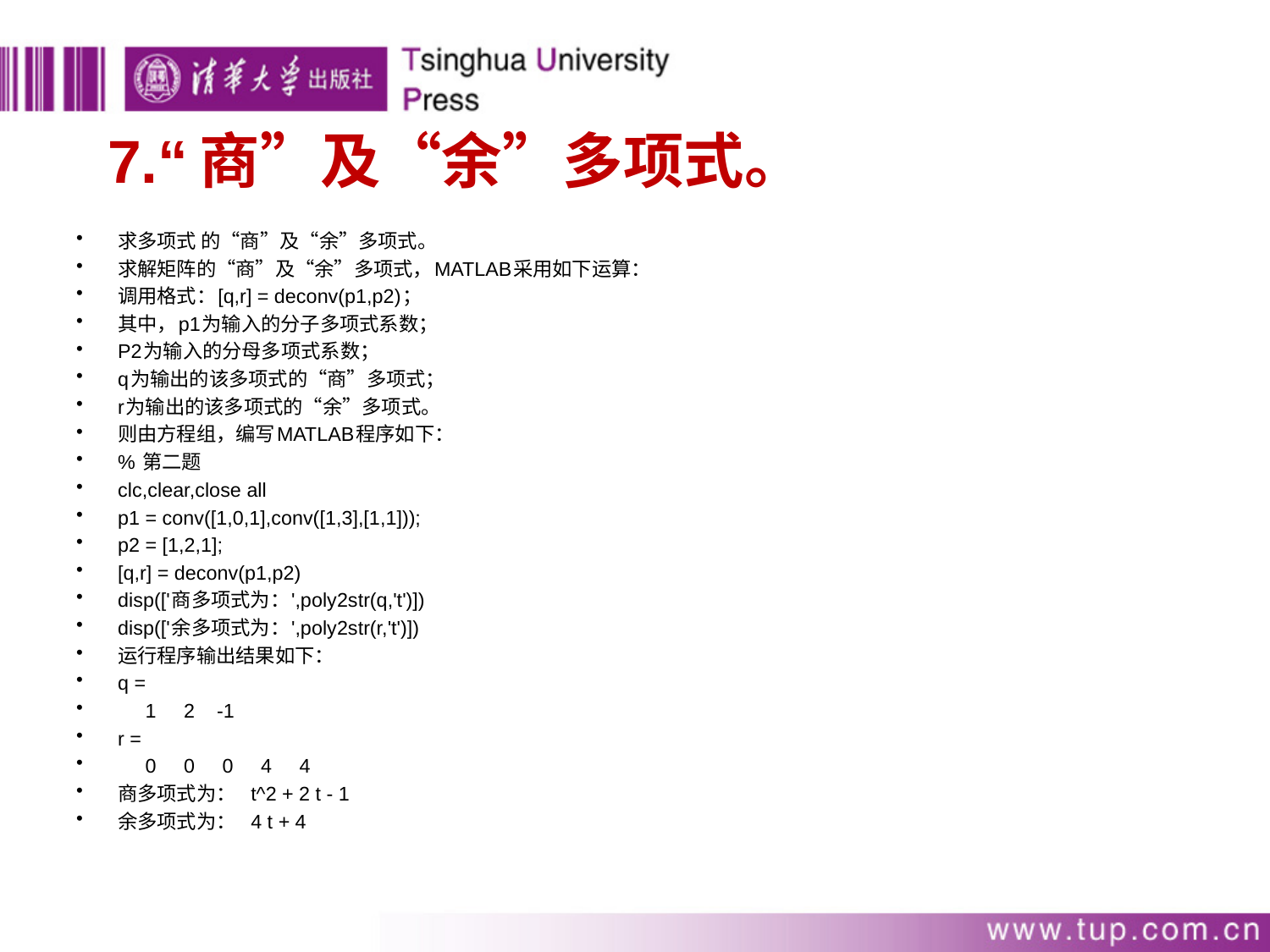

# 7.“商”及“余”多项式。
求多项式 的“商”及“余”多项式。
求解矩阵的“商”及“余”多项式，MATLAB采用如下运算：
调用格式：[q,r] = deconv(p1,p2)；
其中，p1为输入的分子多项式系数；
P2为输入的分母多项式系数；
q为输出的该多项式的“商”多项式；
r为输出的该多项式的“余”多项式。
则由方程组，编写MATLAB程序如下：
% 第二题
clc,clear,close all
p1 = conv([1,0,1],conv([1,3],[1,1]));
p2 = [1,2,1];
[q,r] = deconv(p1,p2)
disp(['商多项式为：',poly2str(q,'t')])
disp(['余多项式为：',poly2str(r,'t')])
运行程序输出结果如下：
q =
     1     2    -1
r =
     0     0     0     4     4
商多项式为：   t^2 + 2 t - 1
余多项式为：   4 t + 4